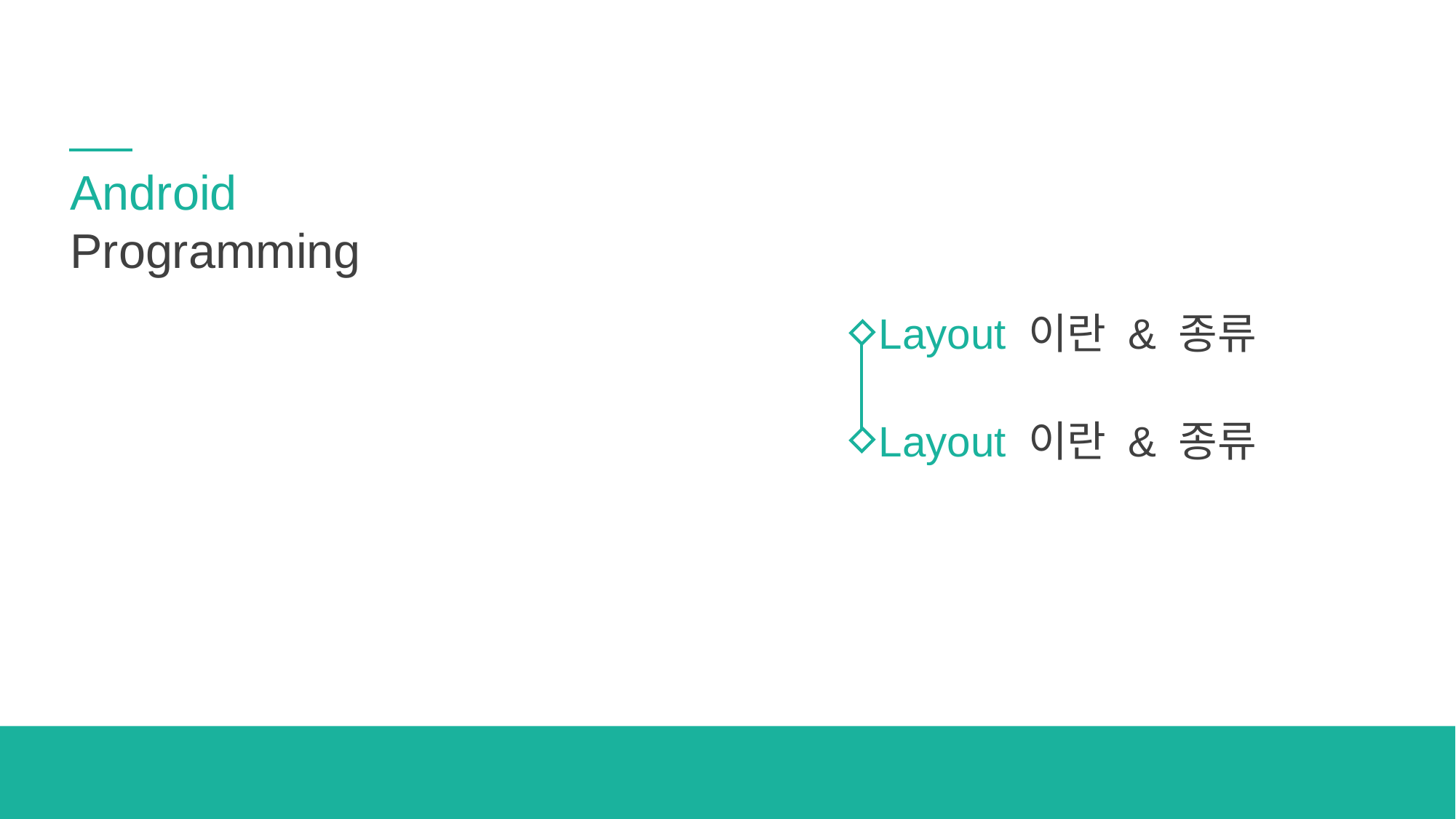

Android
Programming
Layout 이란 & 종류

Layout 이란 & 종류